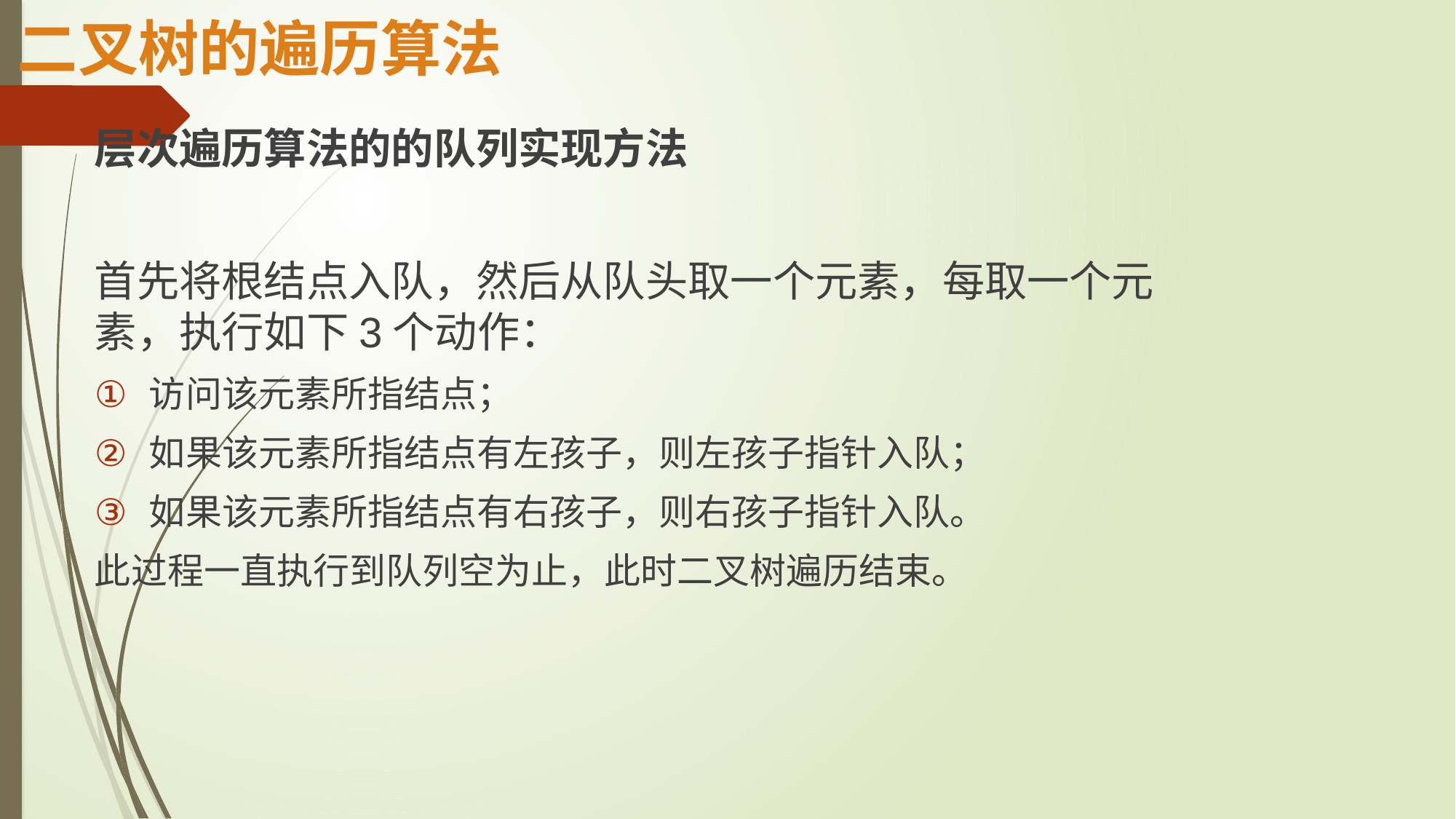

二叉树的遍历算法
层次遍历算法的的队列实现方法

首先将根结点入队，然后从队头取一个元素，每取一个元素，执行如下3个动作：
访问该元素所指结点；
如果该元素所指结点有左孩子，则左孩子指针入队；
如果该元素所指结点有右孩子，则右孩子指针入队。
此过程一直执行到队列空为止，此时二叉树遍历结束。